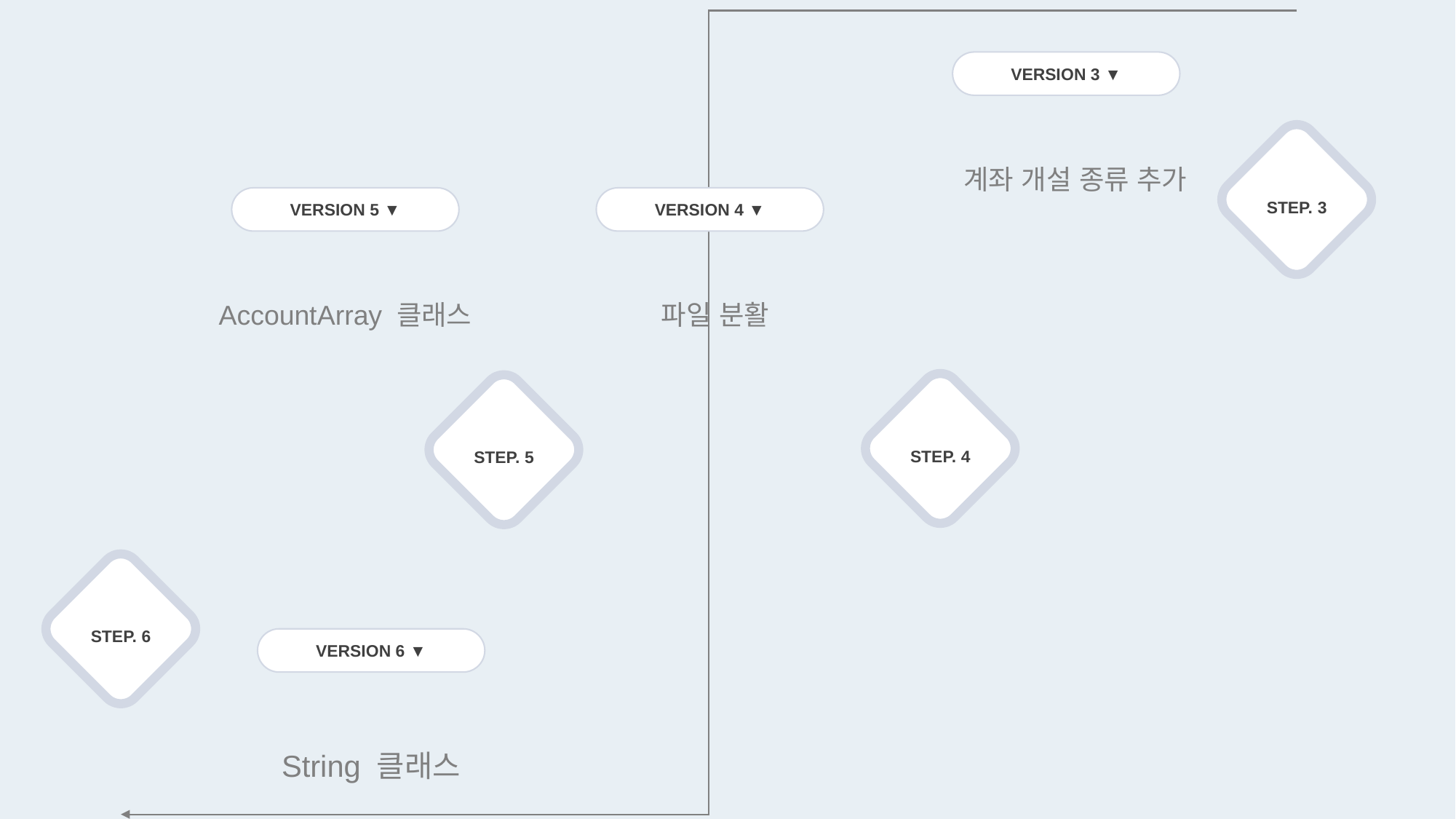

VERSION 3 ▼
계좌 개설 종류 추가

STEP. 3
VERSION 5 ▼
AccountArray 클래스
VERSION 4 ▼
파일 분활

STEP. 4
STEP. 5

STEP. 6
VERSION 6 ▼
String 클래스